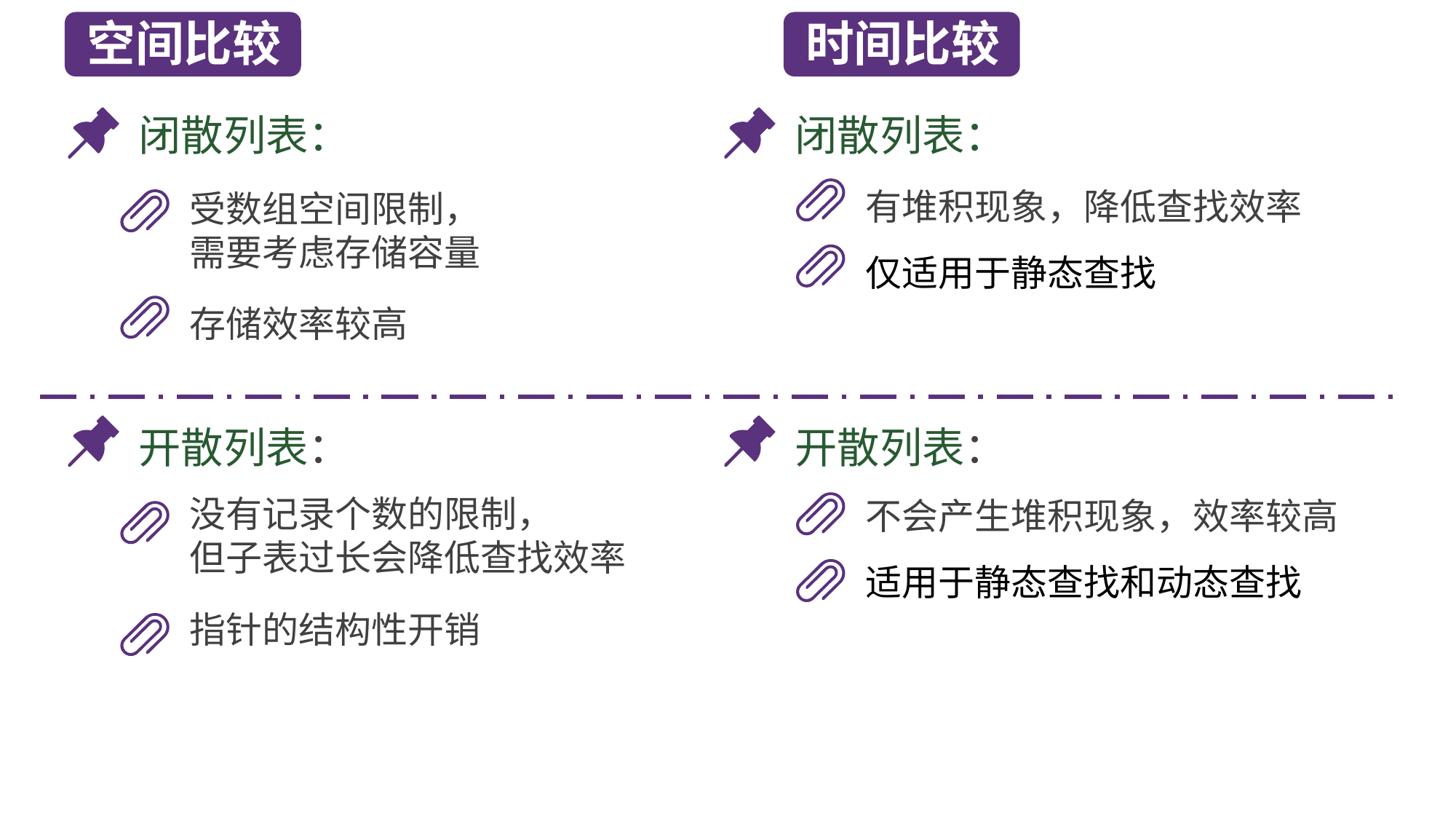

空间比较

时间比较

闭散列表：

闭散列表：

有堆积现象，降低查找效率
受数组空间限制，
需要考虑存储容量

仅适用于静态查找

存储效率较高

开散列表：

开散列表：
没有记录个数的限制，
但子表过长会降低查找效率

不会产生堆积现象，效率较高

适用于静态查找和动态查找

指针的结构性开销